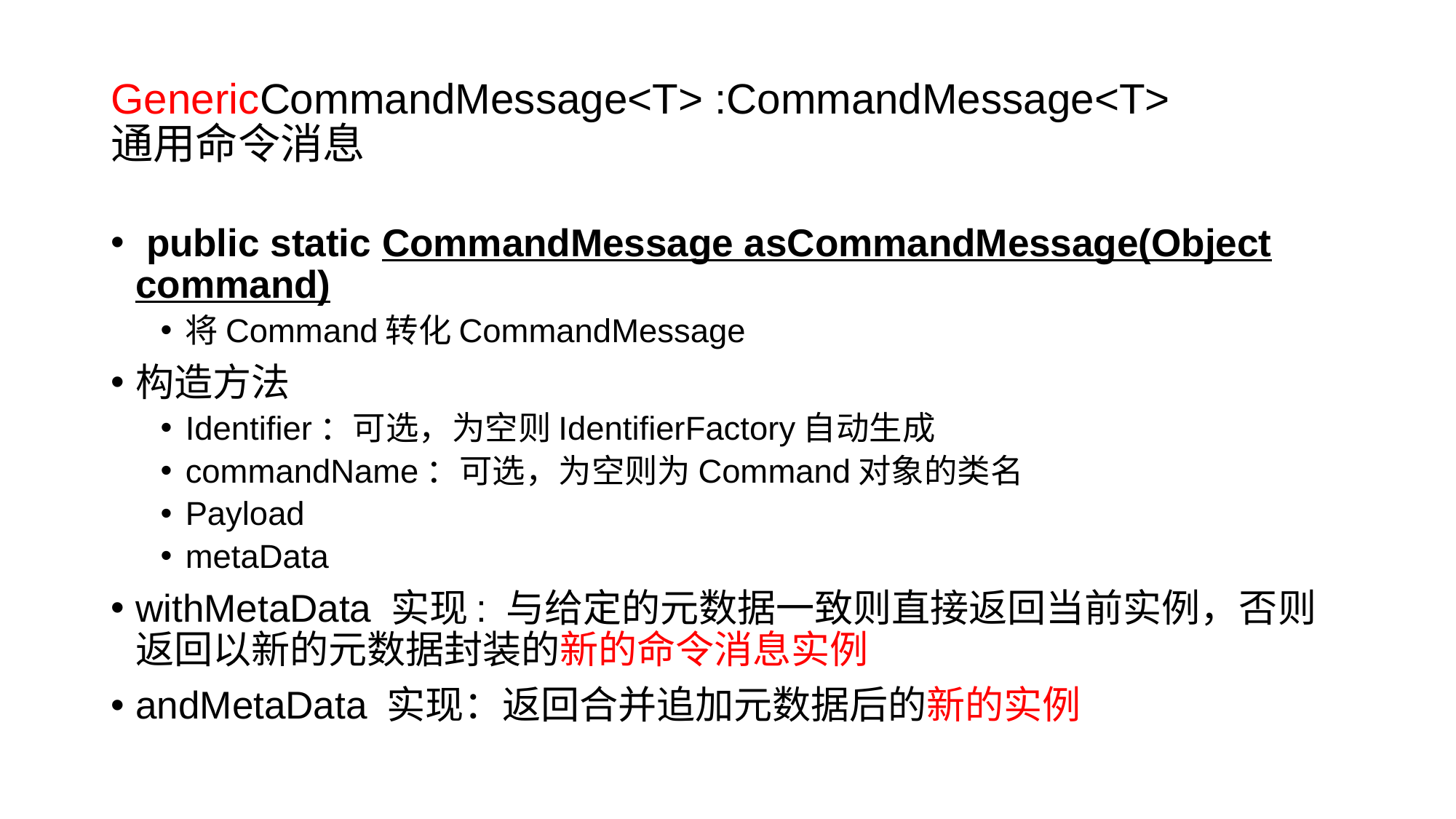

# GenericCommandMessage<T> :CommandMessage<T> 通用命令消息
 public static CommandMessage asCommandMessage(Object command)
将Command转化CommandMessage
构造方法
Identifier：可选，为空则IdentifierFactory自动生成
commandName：可选，为空则为Command对象的类名
Payload
metaData
withMetaData 实现: 与给定的元数据一致则直接返回当前实例，否则返回以新的元数据封装的新的命令消息实例
andMetaData 实现：返回合并追加元数据后的新的实例